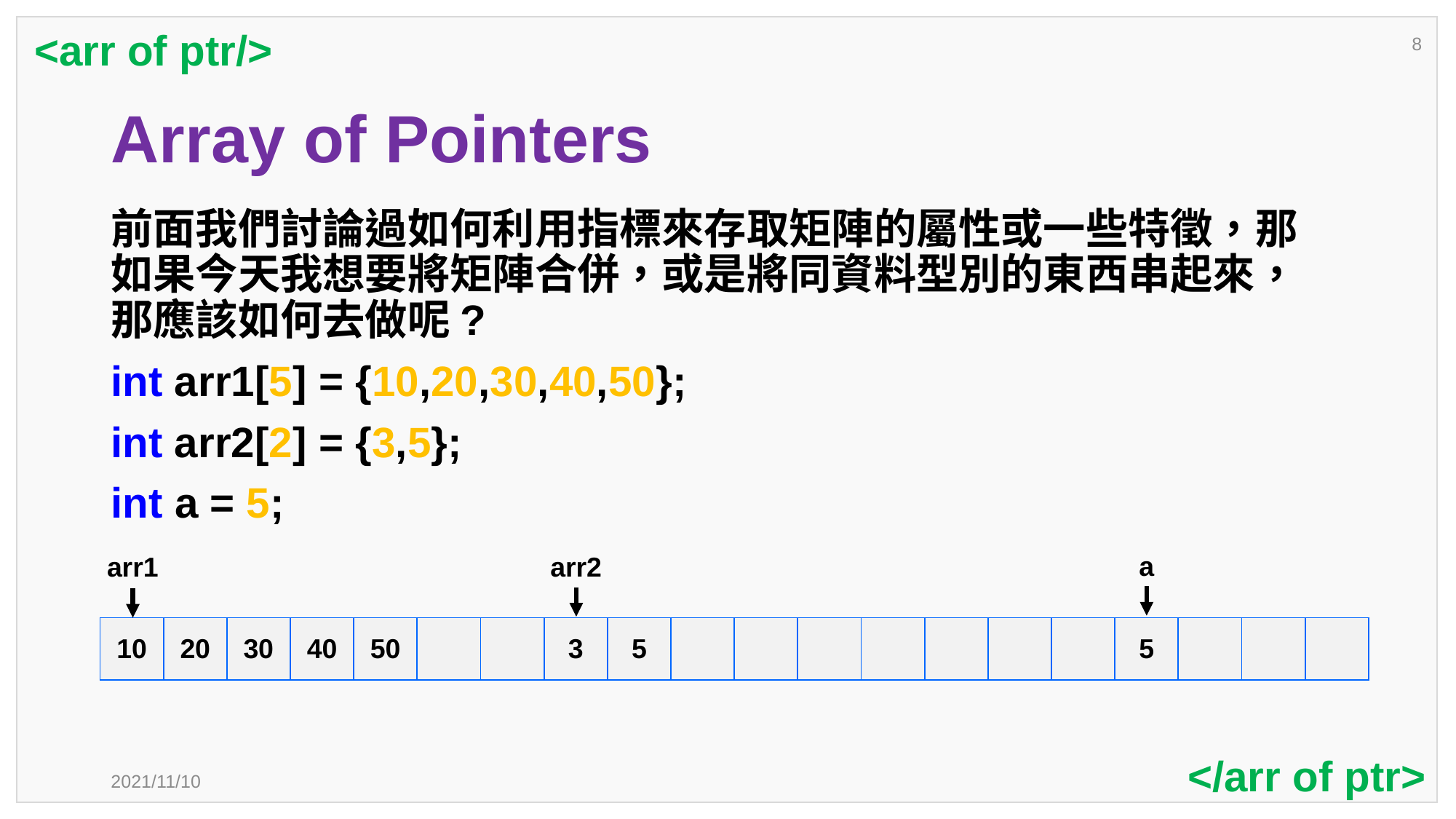

<arr of ptr/>
8
# Array of Pointers
前面我們討論過如何利用指標來存取矩陣的屬性或一些特徵，那如果今天我想要將矩陣合併，或是將同資料型別的東西串起來，那應該如何去做呢?
int arr1[5] = {10,20,30,40,50};
int arr2[2] = {3,5};
int a = 5;
a
arr1
arr2
| 10 | 20 | 30 | 40 | 50 |  |  | 3 | 5 |  |  |  |  |  |  |  | 5 |  |  |  |
| --- | --- | --- | --- | --- | --- | --- | --- | --- | --- | --- | --- | --- | --- | --- | --- | --- | --- | --- | --- |
</arr of ptr>
2021/11/10